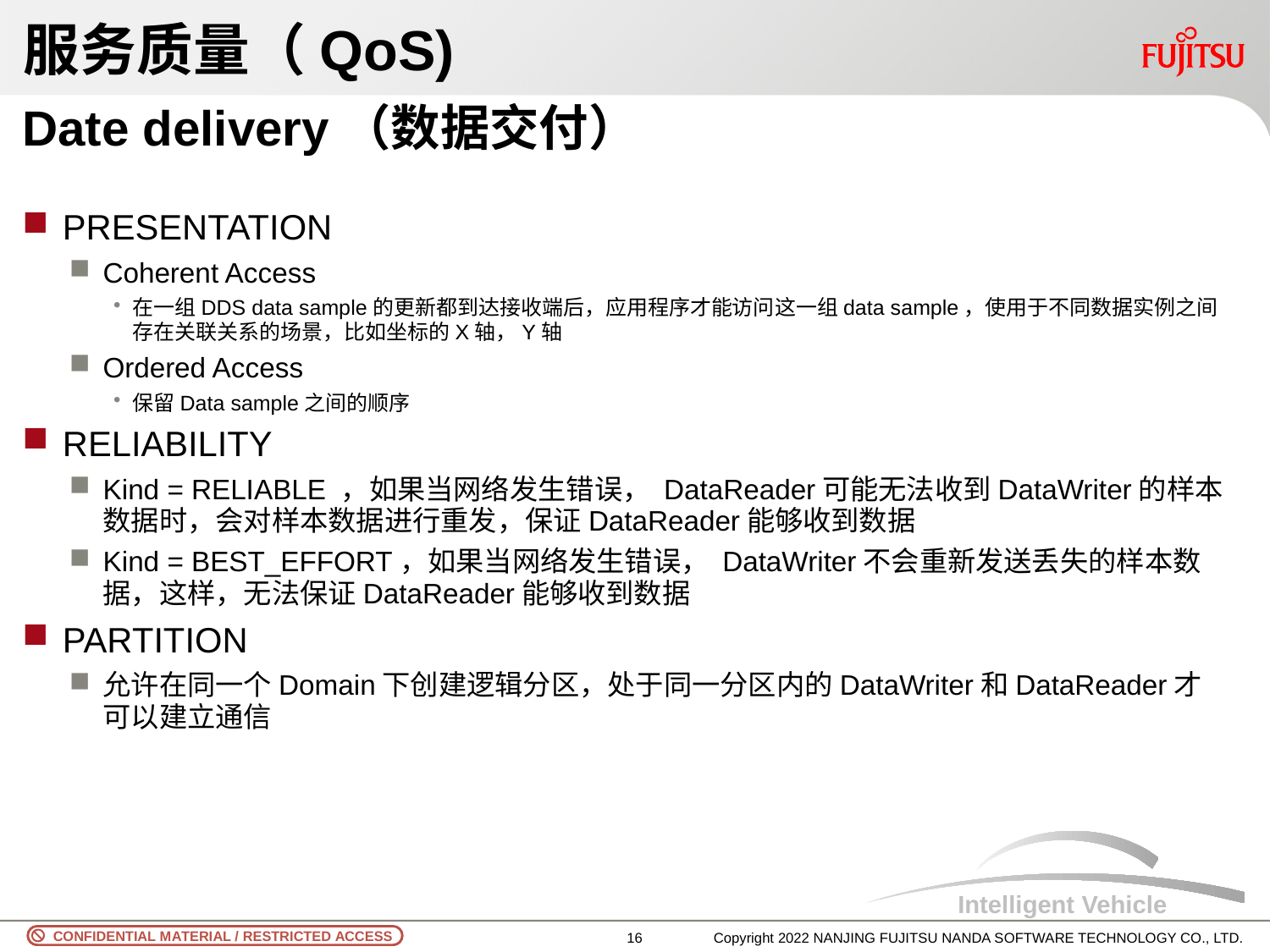

# 服务质量（QoS)
Date delivery（数据交付）
PRESENTATION
Coherent Access
在一组DDS data sample的更新都到达接收端后，应用程序才能访问这一组data sample，使用于不同数据实例之间存在关联关系的场景，比如坐标的X轴，Y轴
Ordered Access
保留Data sample之间的顺序
RELIABILITY
Kind = RELIABLE ，如果当网络发生错误， DataReader可能无法收到DataWriter的样本数据时，会对样本数据进行重发，保证DataReader能够收到数据
Kind = BEST_EFFORT，如果当网络发生错误， DataWriter不会重新发送丢失的样本数据，这样，无法保证DataReader能够收到数据
PARTITION
允许在同一个Domain下创建逻辑分区，处于同一分区内的DataWriter和DataReader才可以建立通信

16
Copyright 2022 NANJING FUJITSU NANDA SOFTWARE TECHNOLOGY CO., LTD.